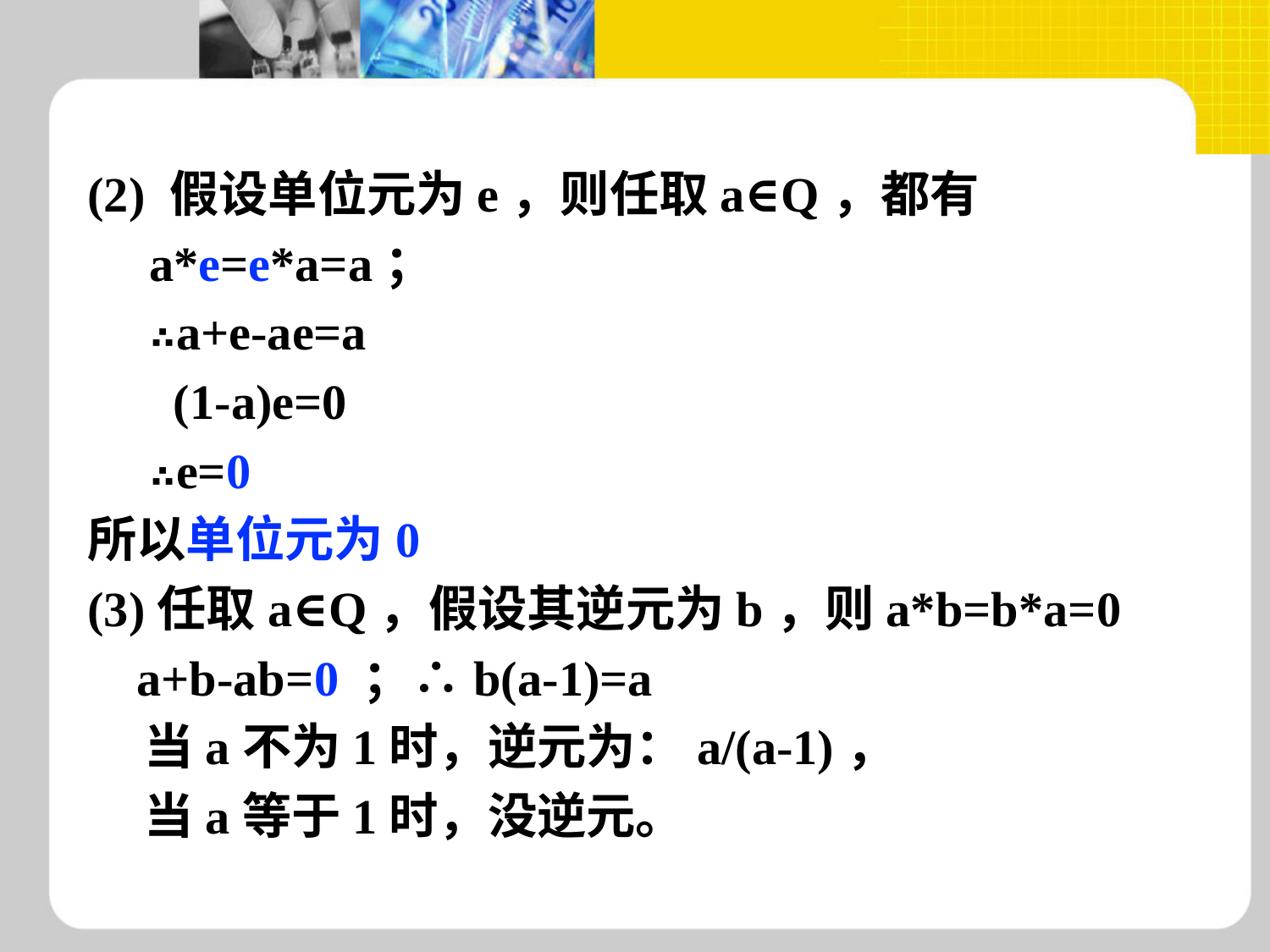

(2) 假设单位元为e，则任取a∈Q，都有
     a*e=e*a=a；
     ∴a+e-ae=a
       (1-a)e=0
     ∴e=0
所以单位元为0
(3)任取a∈Q，假设其逆元为b，则a*b=b*a=0
    a+b-ab=0 ；∴b(a-1)=a
    当a不为1时，逆元为：a/(a-1)，
    当a等于1时，没逆元。